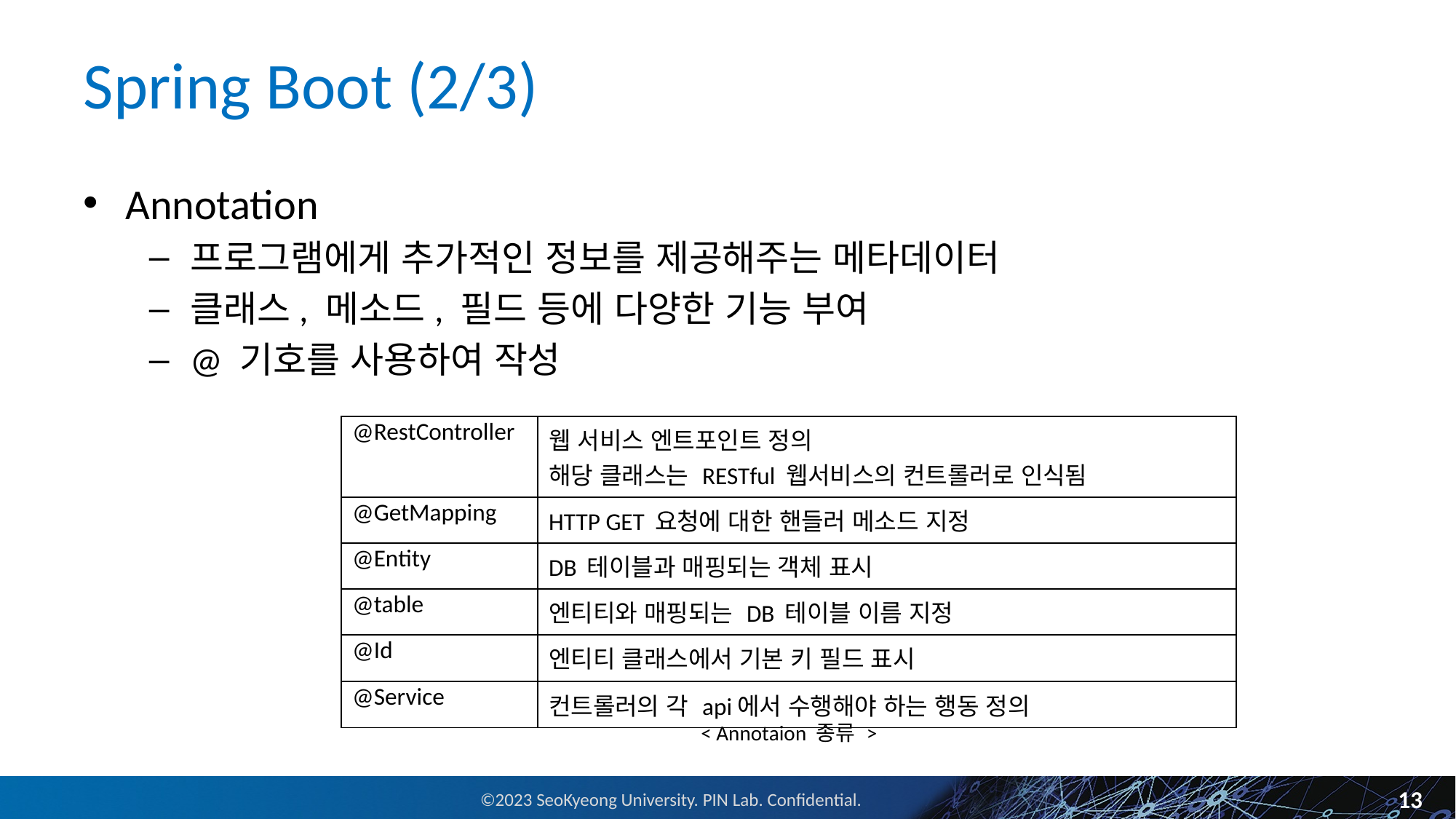

# Spring Boot (2/3)
Annotation
프로그램에게 추가적인 정보를 제공해주는 메타데이터
클래스, 메소드, 필드 등에 다양한 기능 부여
@ 기호를 사용하여 작성
| @RestController | 웹 서비스 엔트포인트 정의 해당 클래스는 RESTful 웹서비스의 컨트롤러로 인식됨 |
| --- | --- |
| @GetMapping | HTTP GET 요청에 대한 핸들러 메소드 지정 |
| @Entity | DB 테이블과 매핑되는 객체 표시 |
| @table | 엔티티와 매핑되는 DB 테이블 이름 지정 |
| @Id | 엔티티 클래스에서 기본 키 필드 표시 |
| @Service | 컨트롤러의 각 api에서 수행해야 하는 행동 정의 |
< Annotaion 종류 >
13